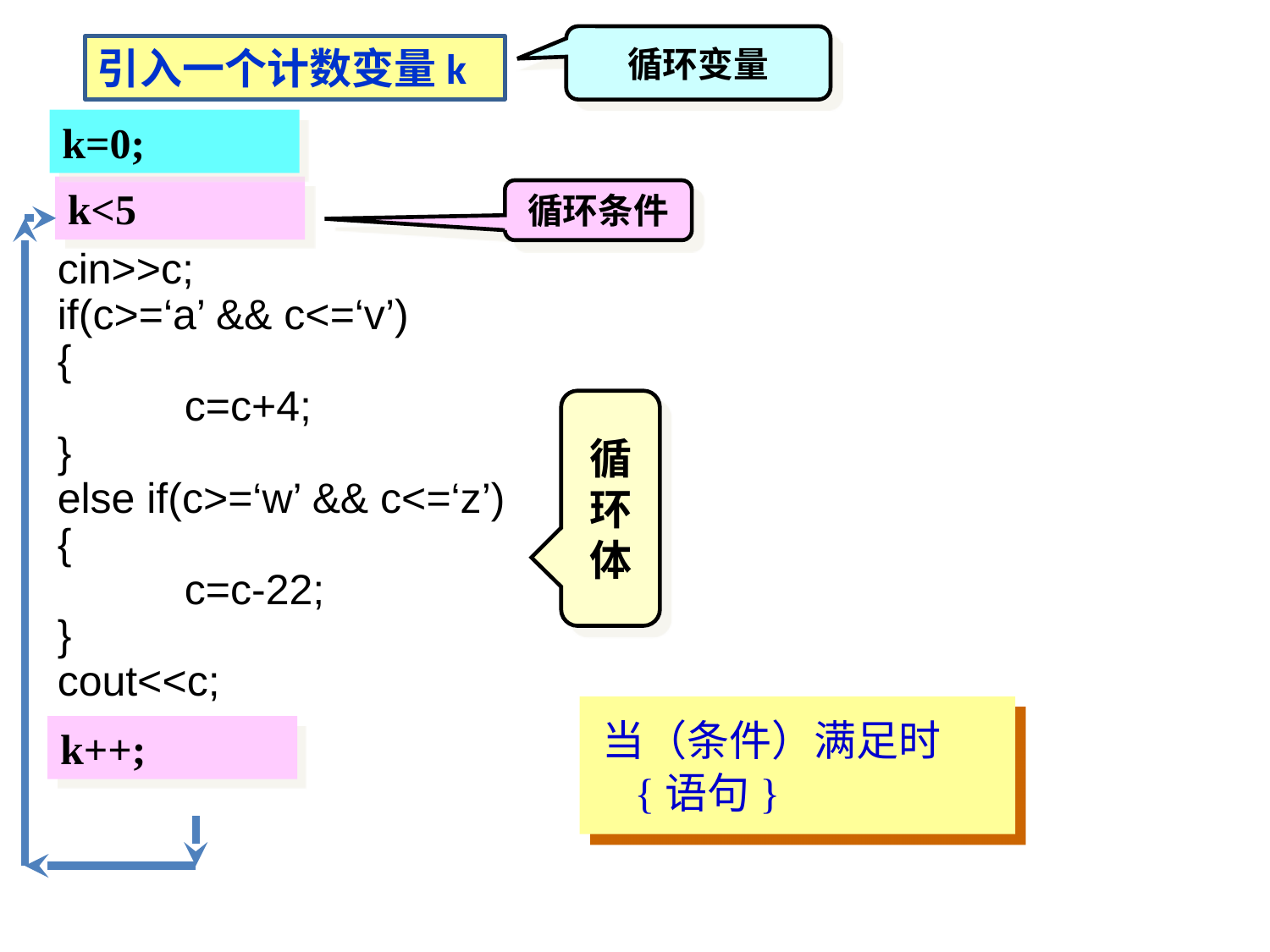

循环变量
引入一个计数变量k
k=0;
k<5
循环条件
cin>>c;
if(c>=‘a’ && c<=‘v’)
{
	c=c+4;
}
else if(c>=‘w’ && c<=‘z’)
{
	c=c-22;
}
cout<<c;
循环体

当（条件）满足时
k++;
{语句}